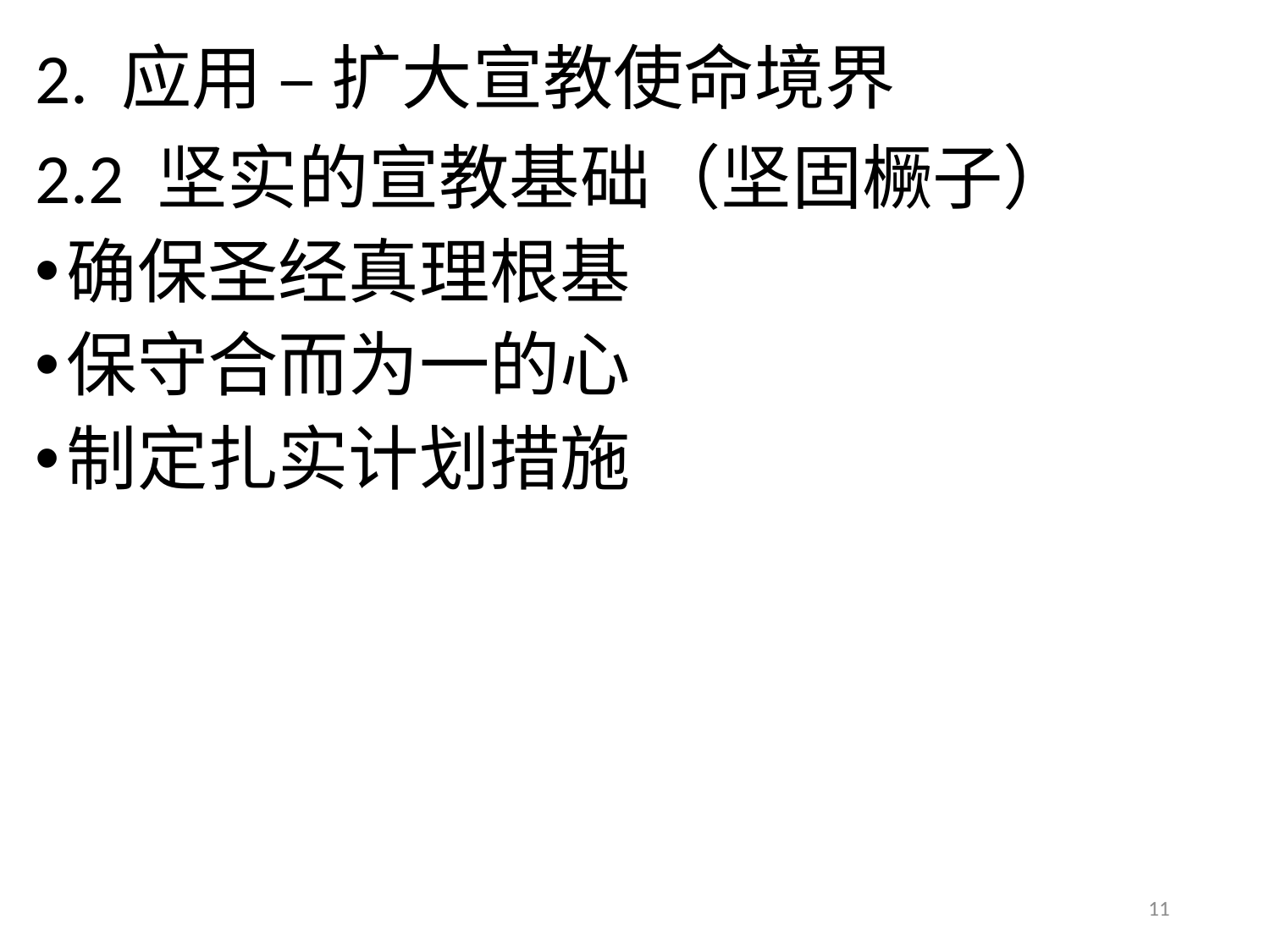

# 2. 应用 – 扩大宣教使命境界
2.2 坚实的宣教基础（坚固橛子）
确保圣经真理根基
保守合而为一的心
制定扎实计划措施
11